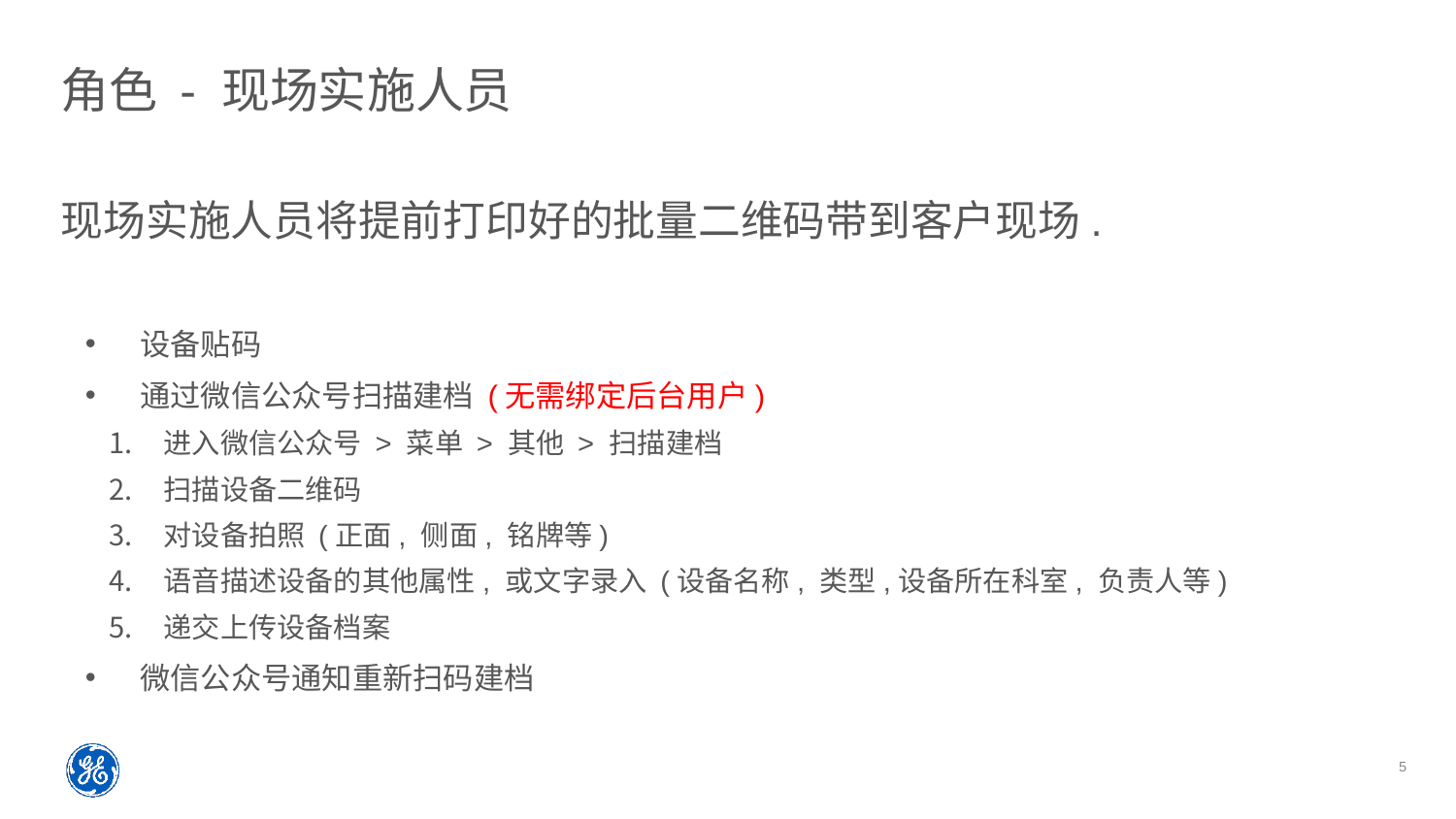

# 角色 - 现场实施人员
现场实施人员将提前打印好的批量二维码带到客户现场.

设备贴码
通过微信公众号扫描建档 (无需绑定后台用户)
进入微信公众号 > 菜单 > 其他 > 扫描建档
扫描设备二维码
对设备拍照 (正面, 侧面, 铭牌等)
语音描述设备的其他属性, 或文字录入 (设备名称, 类型,设备所在科室, 负责人等)
递交上传设备档案
微信公众号通知重新扫码建档

5